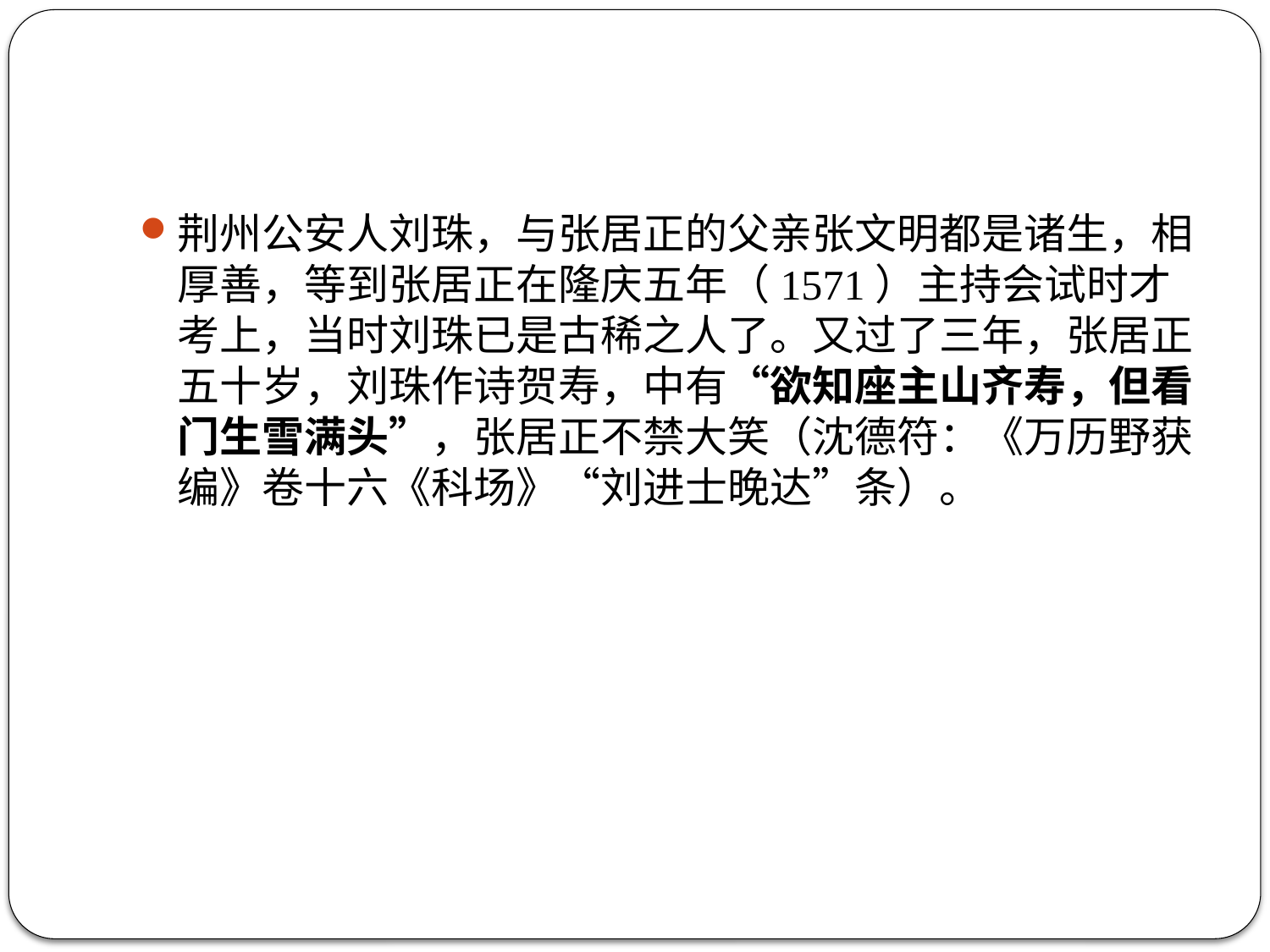

#
荆州公安人刘珠，与张居正的父亲张文明都是诸生，相厚善，等到张居正在隆庆五年（1571）主持会试时才考上，当时刘珠已是古稀之人了。又过了三年，张居正五十岁，刘珠作诗贺寿，中有“欲知座主山齐寿，但看门生雪满头”，张居正不禁大笑（沈德符：《万历野获编》卷十六《科场》“刘进士晚达”条）。